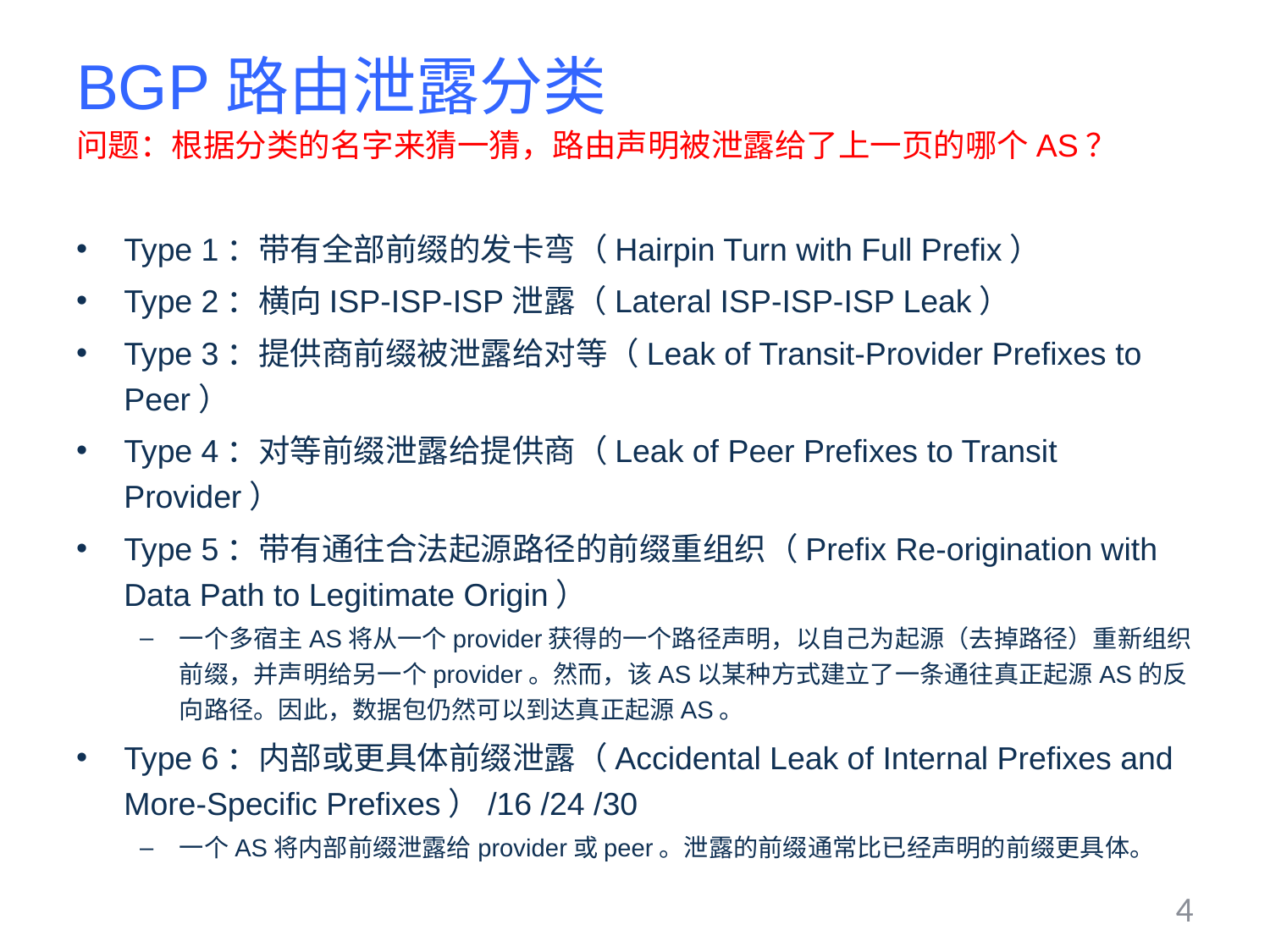

# BGP路由泄露分类
问题：根据分类的名字来猜一猜，路由声明被泄露给了上一页的哪个AS？

Type 1：带有全部前缀的发卡弯（Hairpin Turn with Full Prefix）
Type 2：横向ISP-ISP-ISP泄露（Lateral ISP-ISP-ISP Leak）
Type 3：提供商前缀被泄露给对等（Leak of Transit-Provider Prefixes to Peer）
Type 4：对等前缀泄露给提供商（Leak of Peer Prefixes to Transit Provider）
Type 5：带有通往合法起源路径的前缀重组织（Prefix Re-origination with Data Path to Legitimate Origin）
一个多宿主AS将从一个provider获得的一个路径声明，以自己为起源（去掉路径）重新组织前缀，并声明给另一个provider。然而，该AS以某种方式建立了一条通往真正起源AS的反向路径。因此，数据包仍然可以到达真正起源AS。
Type 6：内部或更具体前缀泄露（Accidental Leak of Internal Prefixes and More-Specific Prefixes）/16 /24 /30
一个AS将内部前缀泄露给provider或peer。泄露的前缀通常比已经声明的前缀更具体。
4